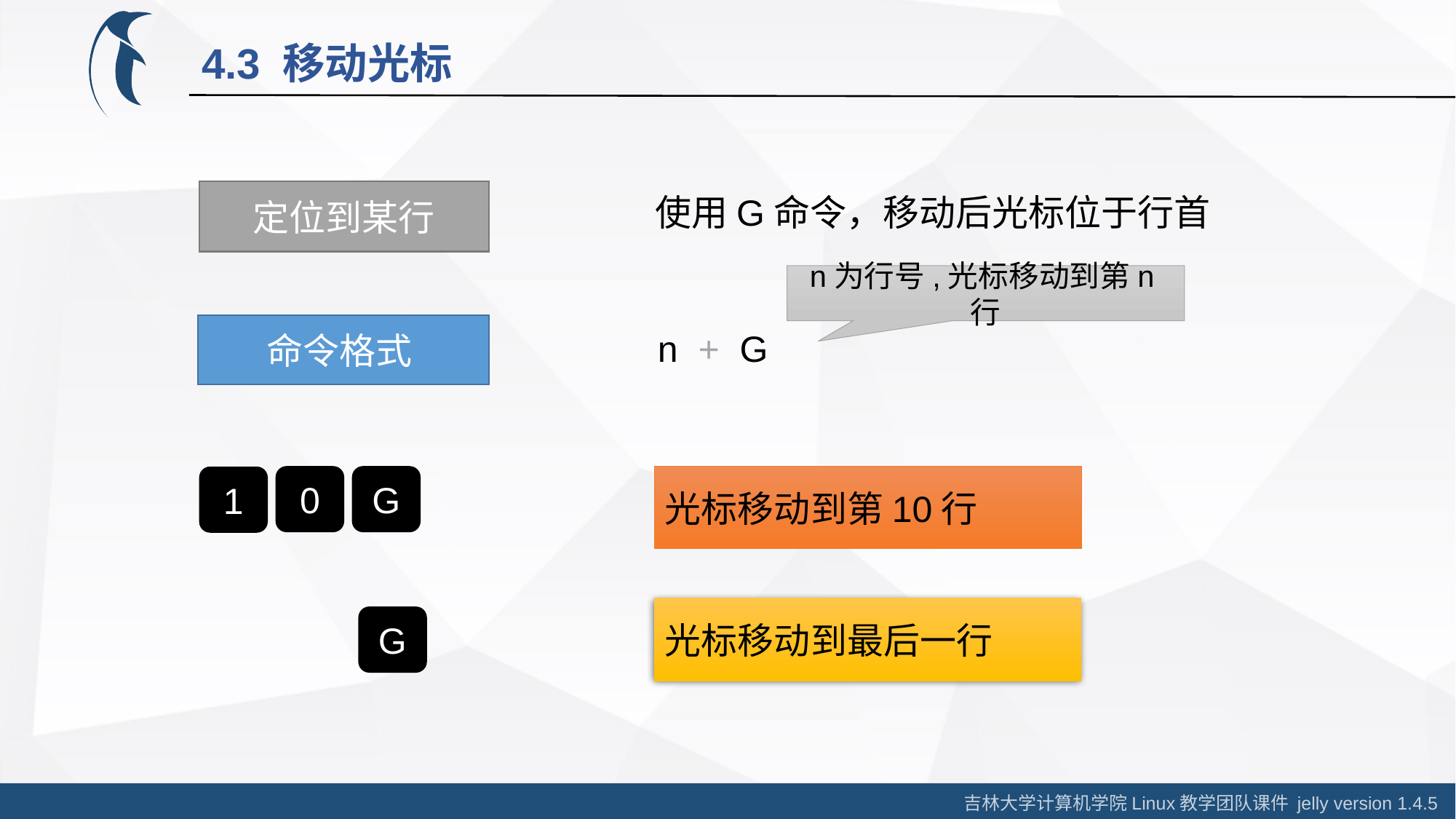

4.3 移动光标
定位到某行
使用G命令，移动后光标位于行首
n为行号,光标移动到第n行
命令格式
n  +  G
0
G
光标移动到第10行
1
光标移动到最后一行
G